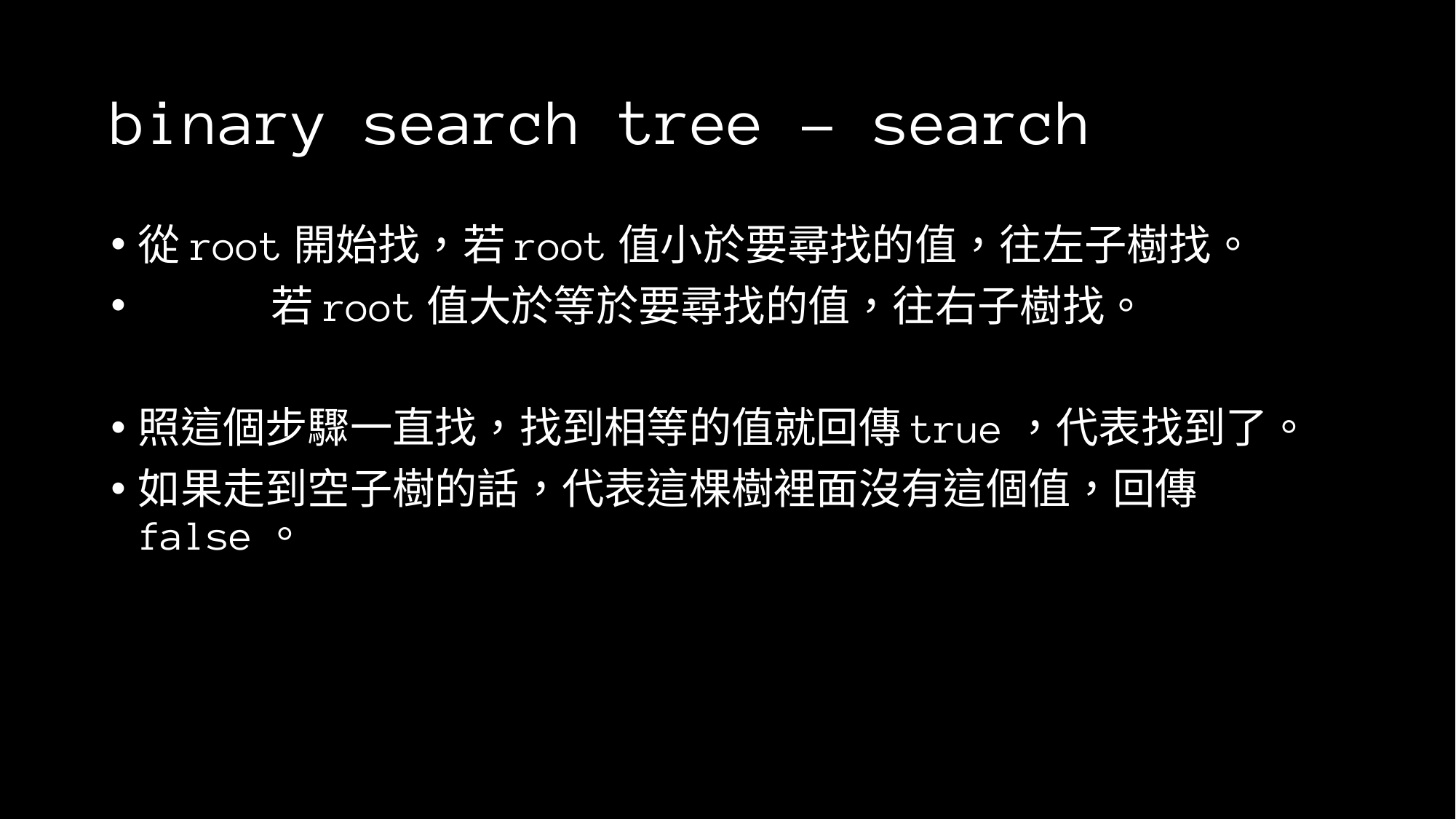

# binary search tree - search
從root開始找，若root值小於要尋找的值，往左子樹找。
             若root值大於等於要尋找的值，往右子樹找。

照這個步驟一直找，找到相等的值就回傳true，代表找到了。
如果走到空子樹的話，代表這棵樹裡面沒有這個值，回傳false。